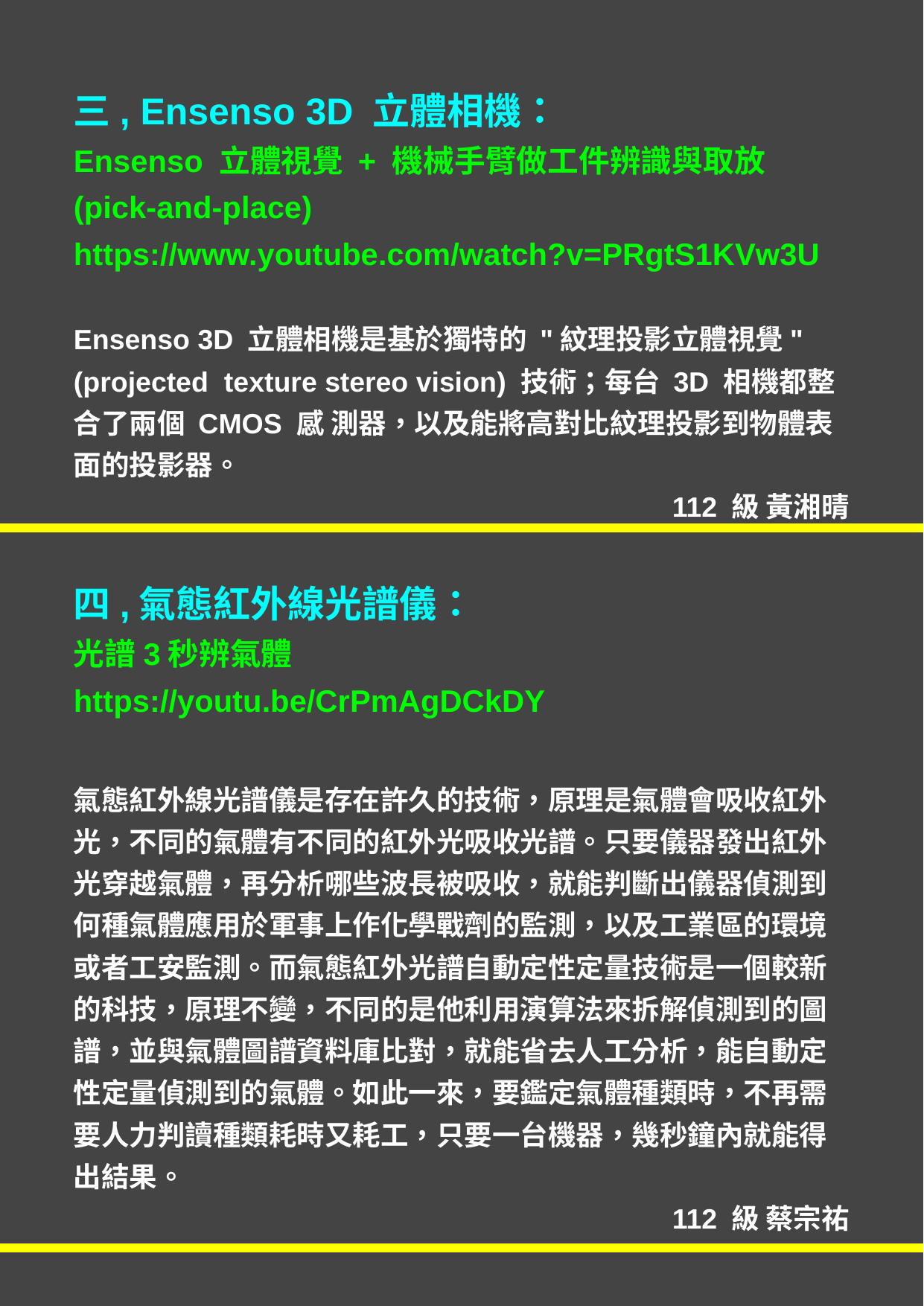

三, Ensenso 3D 立體相機：
Ensenso 立體視覺 + 機械手臂做工件辨識與取放 (pick-and-place)
https://www.youtube.com/watch?v=PRgtS1KVw3U

Ensenso 3D 立體相機是基於獨特的 "紋理投影立體視覺" (projected  texture stereo vision) 技術；每台 3D 相機都整合了兩個 CMOS 感 測器，以及能將高對比紋理投影到物體表面的投影器。
112 級 黃湘晴

四,氣態紅外線光譜儀：
光譜3秒辨氣體
https://youtu.be/CrPmAgDCkDY

氣態紅外線光譜儀是存在許久的技術，原理是氣體會吸收紅外光，不同的氣體有不同的紅外光吸收光譜。只要儀器發出紅外光穿越氣體，再分析哪些波長被吸收，就能判斷出儀器偵測到何種氣體應用於軍事上作化學戰劑的監測，以及工業區的環境或者工安監測。而氣態紅外光譜自動定性定量技術是一個較新的科技，原理不變，不同的是他利用演算法來拆解偵測到的圖譜，並與氣體圖譜資料庫比對，就能省去人工分析，能自動定性定量偵測到的氣體。如此一來，要鑑定氣體種類時，不再需要人力判讀種類耗時又耗工，只要一台機器，幾秒鐘內就能得出結果。
112 級 蔡宗祐